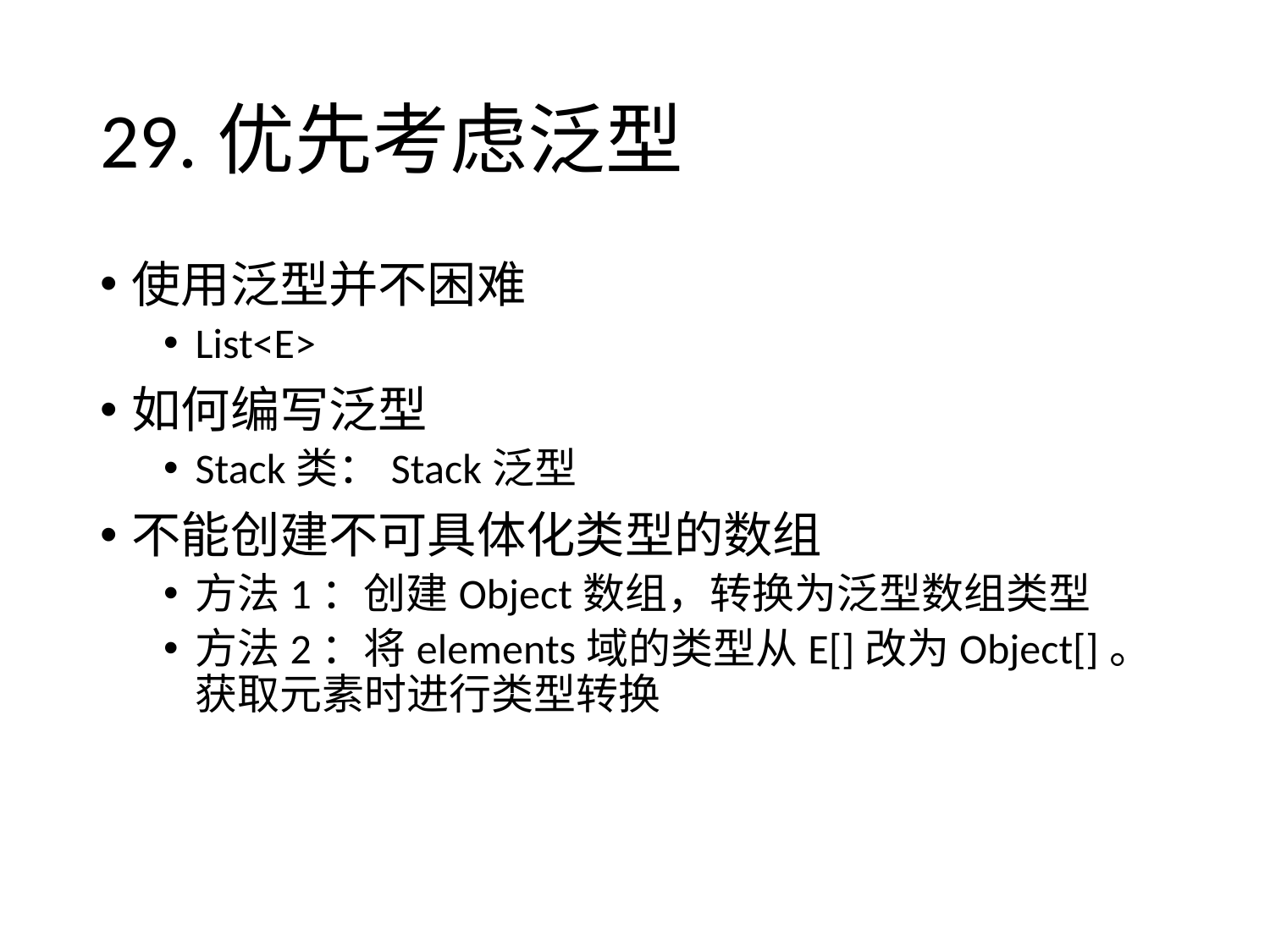

# 29.优先考虑泛型
使用泛型并不困难
List<E>
如何编写泛型
Stack类：Stack泛型
不能创建不可具体化类型的数组
方法1：创建Object数组，转换为泛型数组类型
方法2：将elements域的类型从E[]改为Object[]。获取元素时进行类型转换